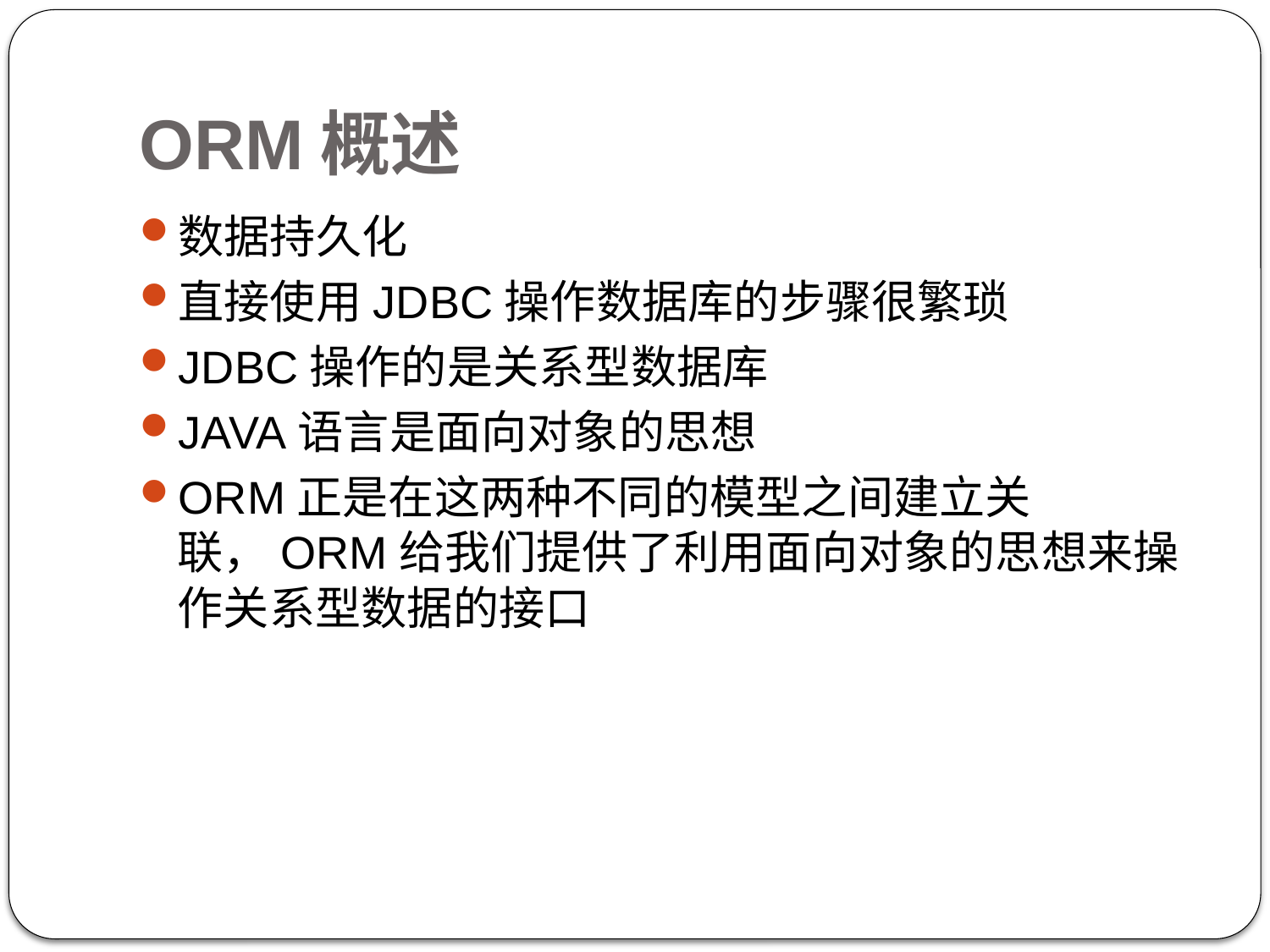

# ORM概述
数据持久化
直接使用JDBC操作数据库的步骤很繁琐
JDBC操作的是关系型数据库
JAVA语言是面向对象的思想
ORM正是在这两种不同的模型之间建立关联，ORM给我们提供了利用面向对象的思想来操作关系型数据的接口